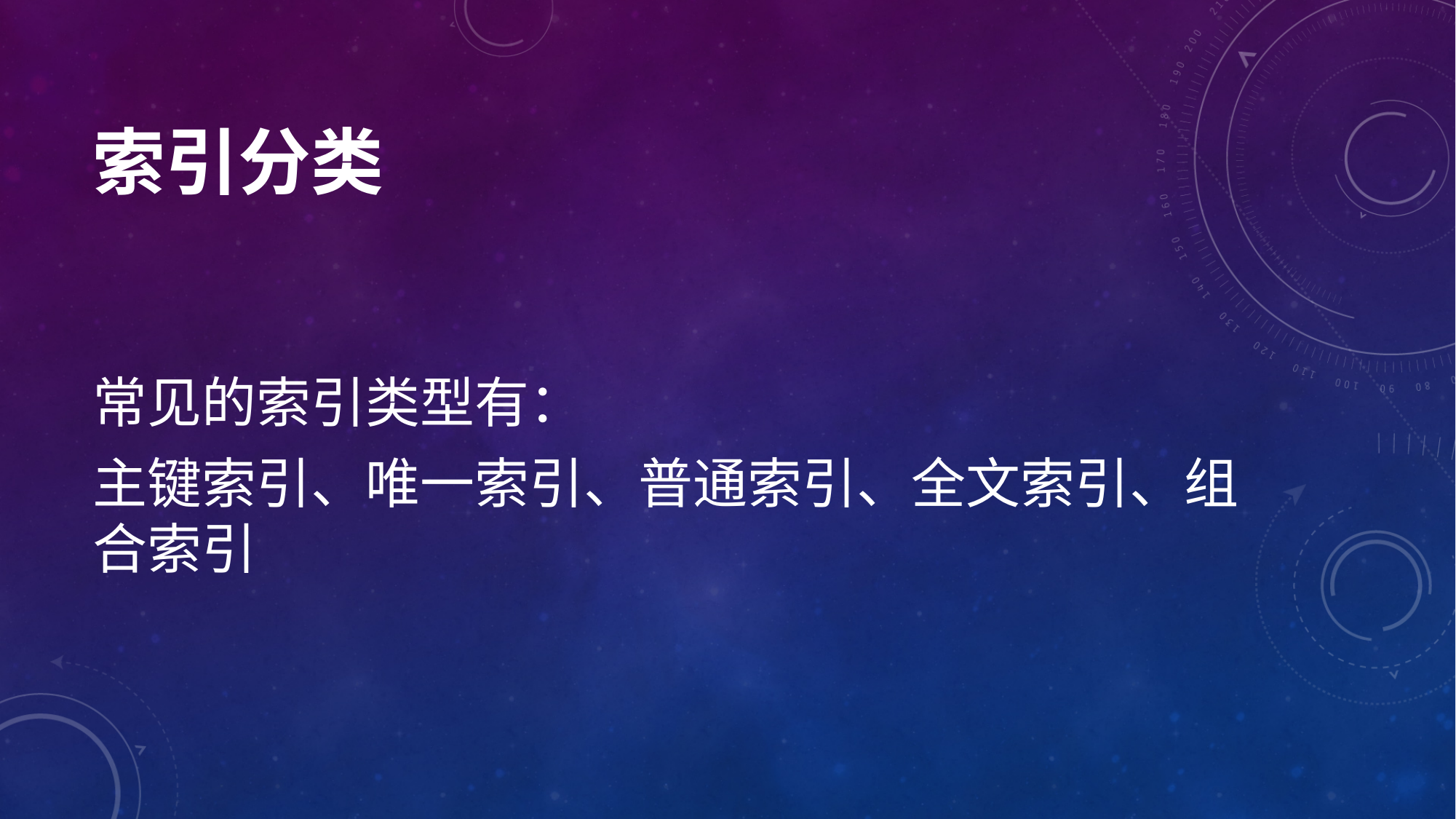

# 索引分类
常见的索引类型有：
主键索引、唯一索引、普通索引、全文索引、组合索引